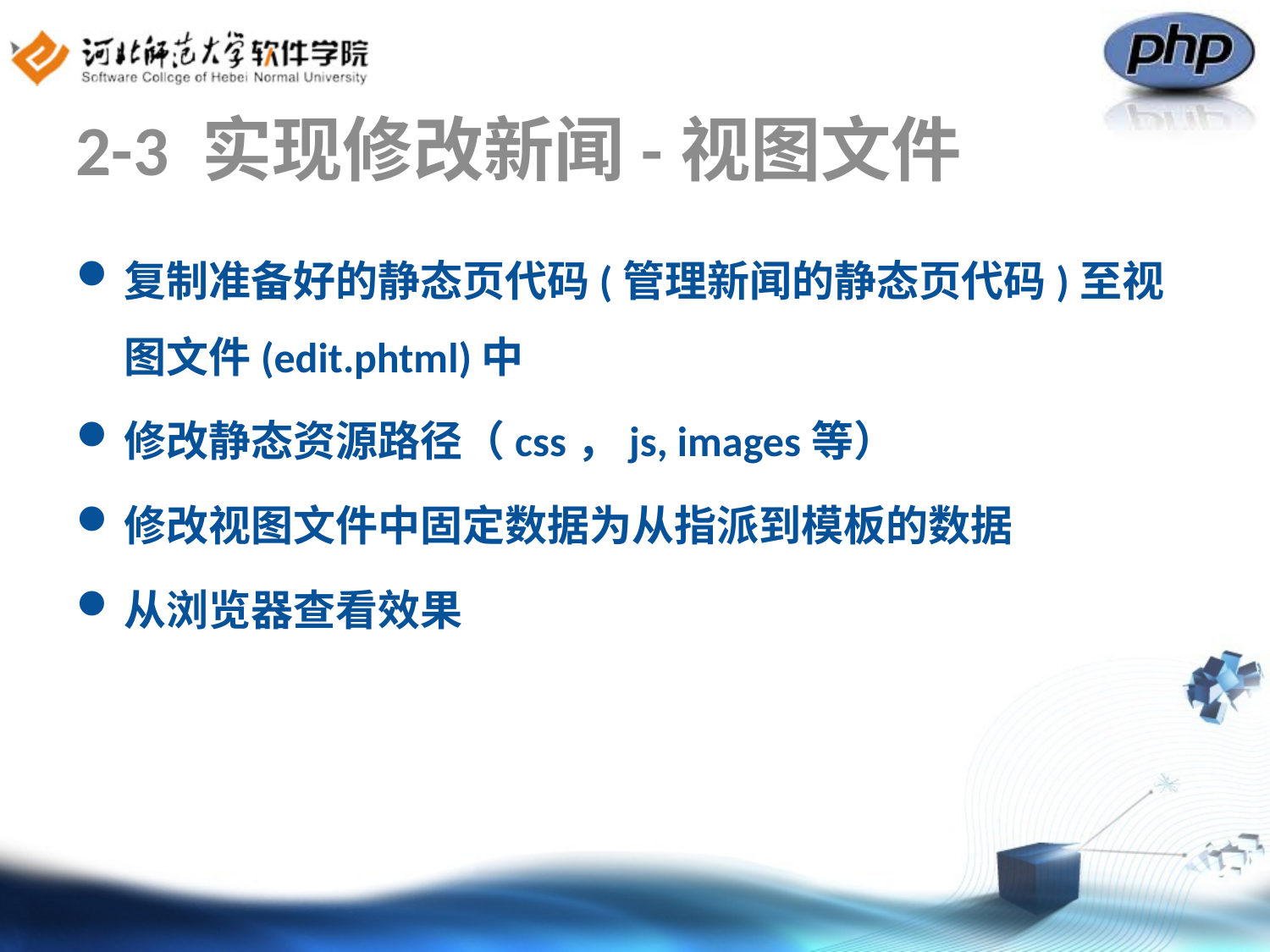

# 2-3 实现修改新闻-视图文件
复制准备好的静态页代码(管理新闻的静态页代码)至视图文件(edit.phtml)中
修改静态资源路径（css，js, images等）
修改视图文件中固定数据为从指派到模板的数据
从浏览器查看效果